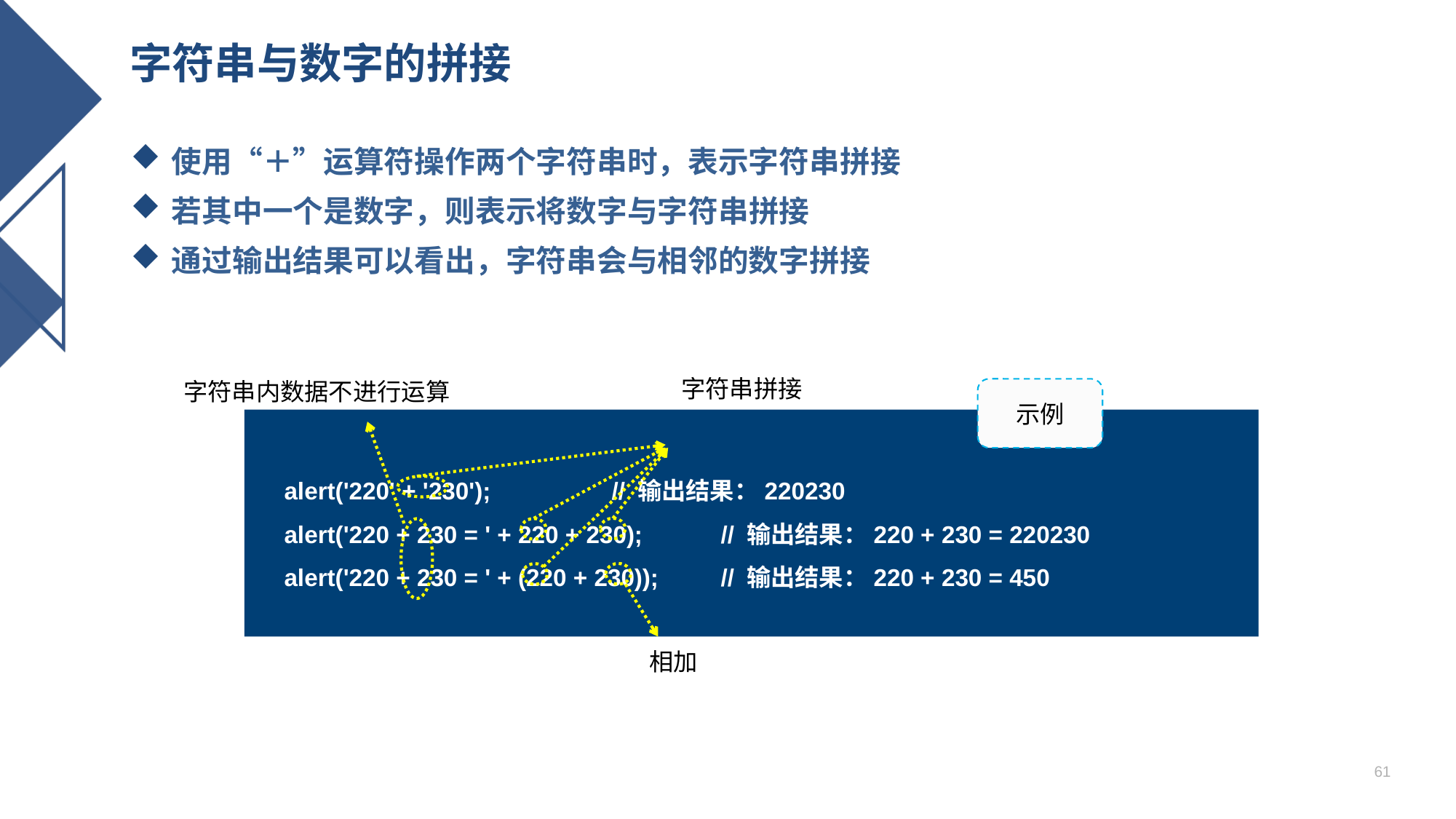

# 字符串与数字的拼接
使用“＋”运算符操作两个字符串时，表示字符串拼接
若其中一个是数字，则表示将数字与字符串拼接
通过输出结果可以看出，字符串会与相邻的数字拼接

字符串拼接
字符串内数据不进行运算
示例

alert('220' + '230');		// 输出结果：220230
alert('220 + 230 = ' + 220 + 230);	// 输出结果：220 + 230 = 220230
alert('220 + 230 = ' + (220 + 230));	// 输出结果：220 + 230 = 450

相加
61